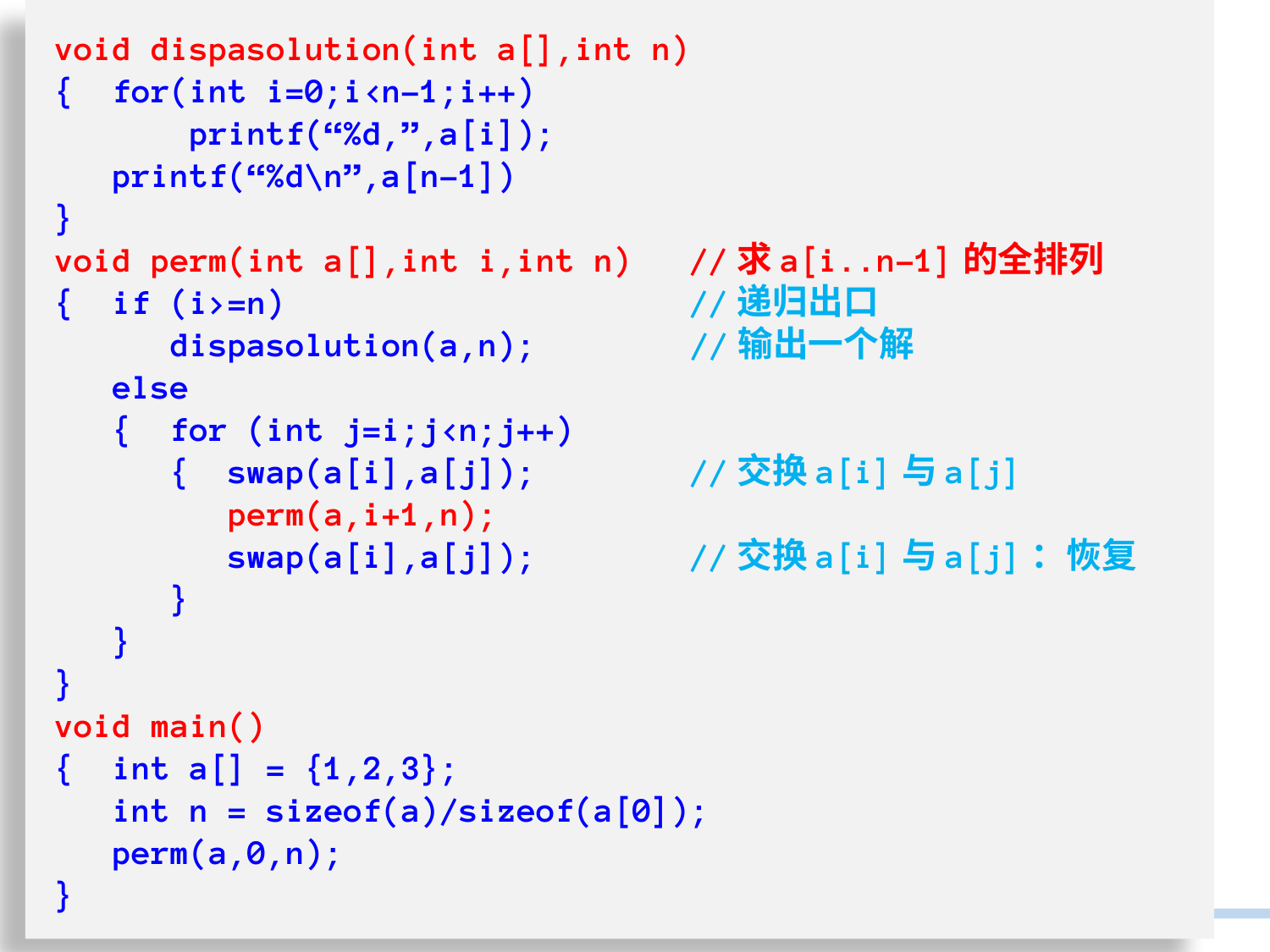

void dispasolution(int a[],int n)
{  for(int i=0;i<n-1;i++)
       printf(“%d,”,a[i]);
   printf(“%d\n”,a[n-1])
}
void perm(int a[],int i,int n)	//求a[i..n-1]的全排列
{  if (i>=n)				//递归出口
      dispasolution(a,n);        //输出一个解
   else
   {  for (int j=i;j<n;j++)
      {  swap(a[i],a[j]);		//交换a[i]与a[j]
         perm(a,i+1,n);
         swap(a[i],a[j]);		//交换a[i]与a[j]：恢复
      }
   }
}
void main()
{  int a[] = {1,2,3};
   int n = sizeof(a)/sizeof(a[0]);
   perm(a,0,n);
}